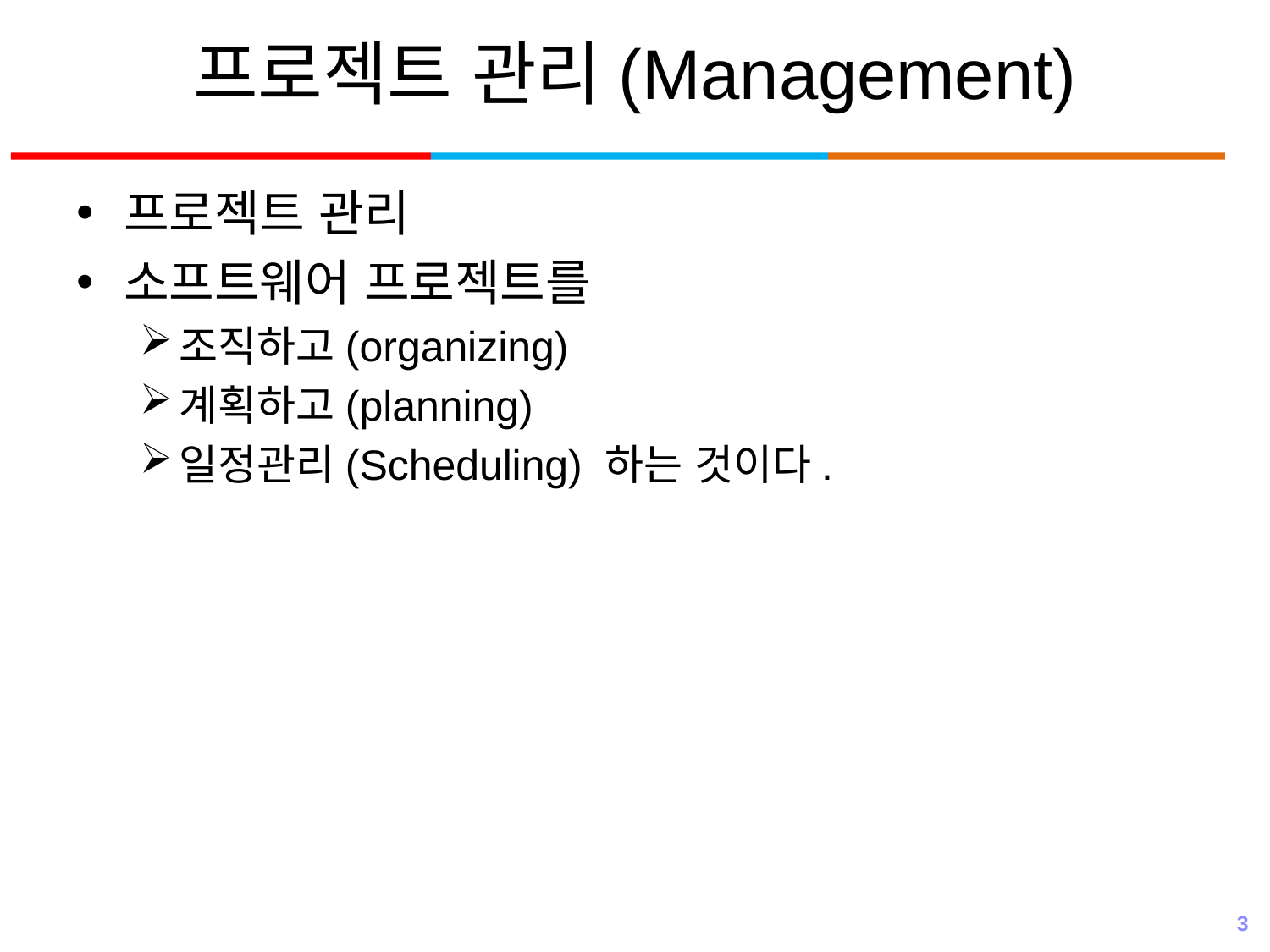

# 프로젝트 관리(Management)
프로젝트 관리
소프트웨어 프로젝트를
조직하고(organizing)
계획하고(planning)
일정관리(Scheduling) 하는 것이다.
3